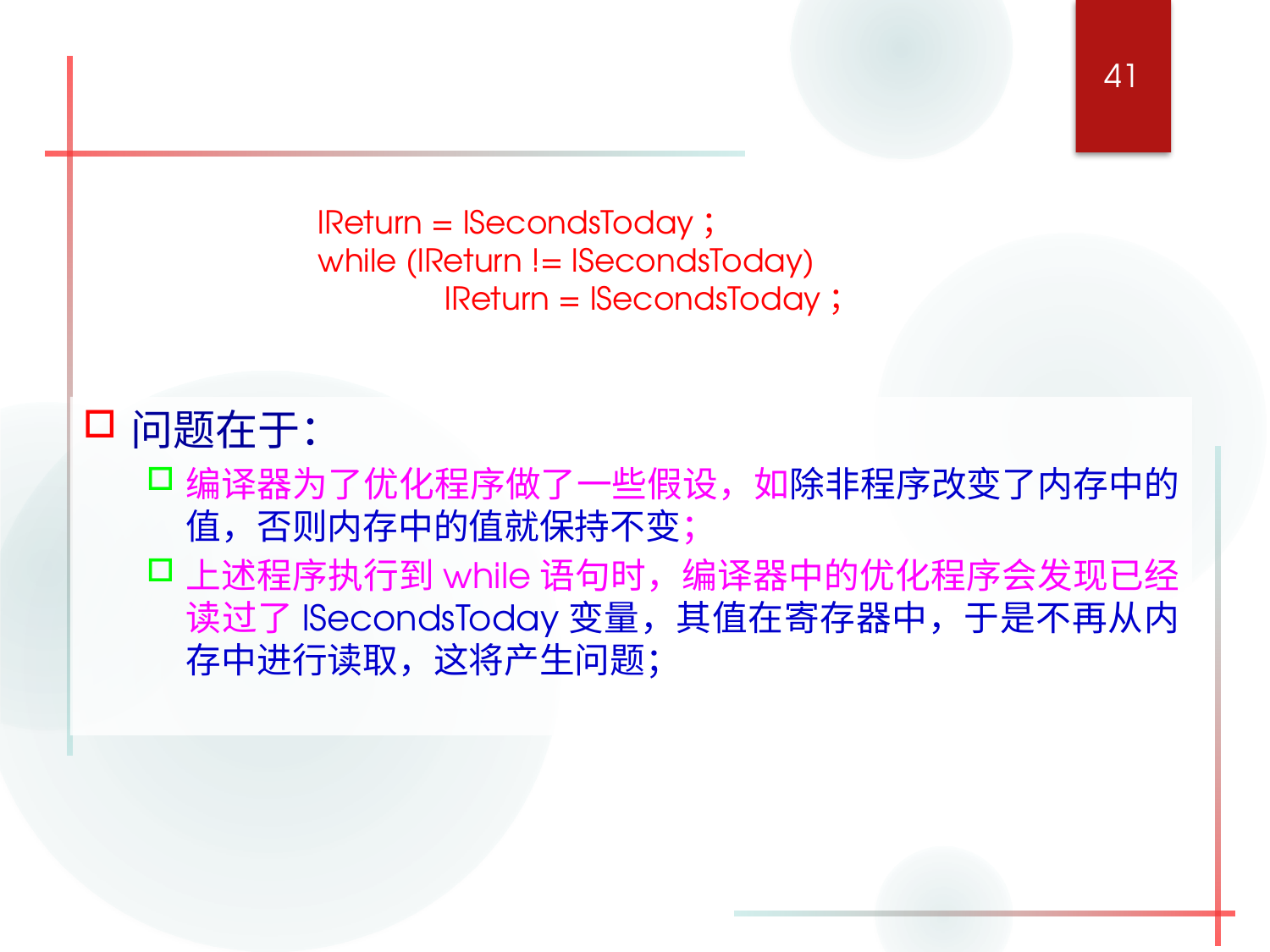

41
lReturn = lSecondsToday；
while (lReturn != lSecondsToday)
	lReturn = lSecondsToday；
问题在于：
编译器为了优化程序做了一些假设，如除非程序改变了内存中的值，否则内存中的值就保持不变；
上述程序执行到while语句时，编译器中的优化程序会发现已经读过了lSecondsToday变量，其值在寄存器中，于是不再从内存中进行读取，这将产生问题；